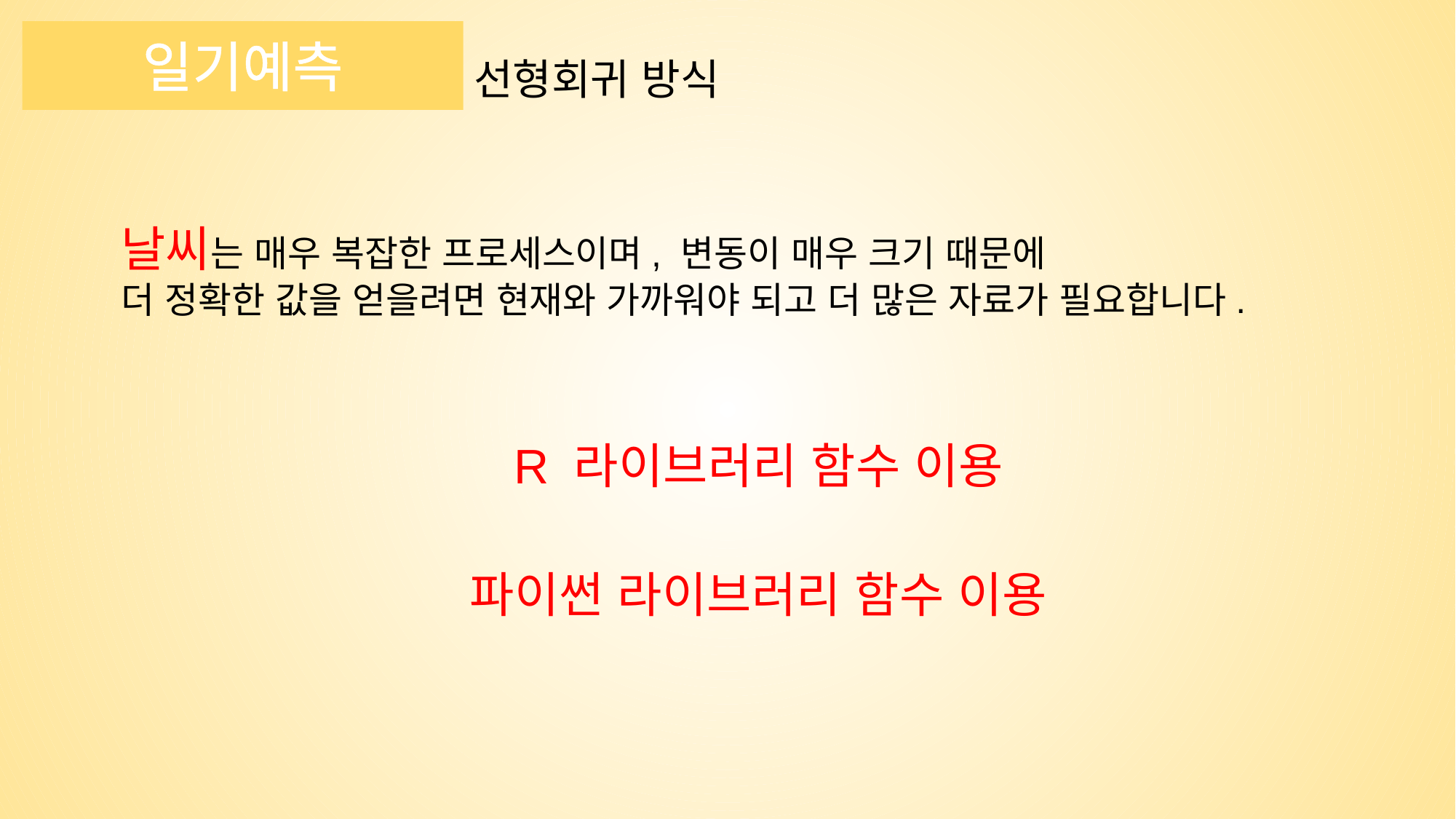

일기예측
선형회귀 방식
날씨는 매우 복잡한 프로세스이며, 변동이 매우 크기 때문에
더 정확한 값을 얻을려면 현재와 가까워야 되고 더 많은 자료가 필요합니다.
R 라이브러리 함수 이용
파이썬 라이브러리 함수 이용